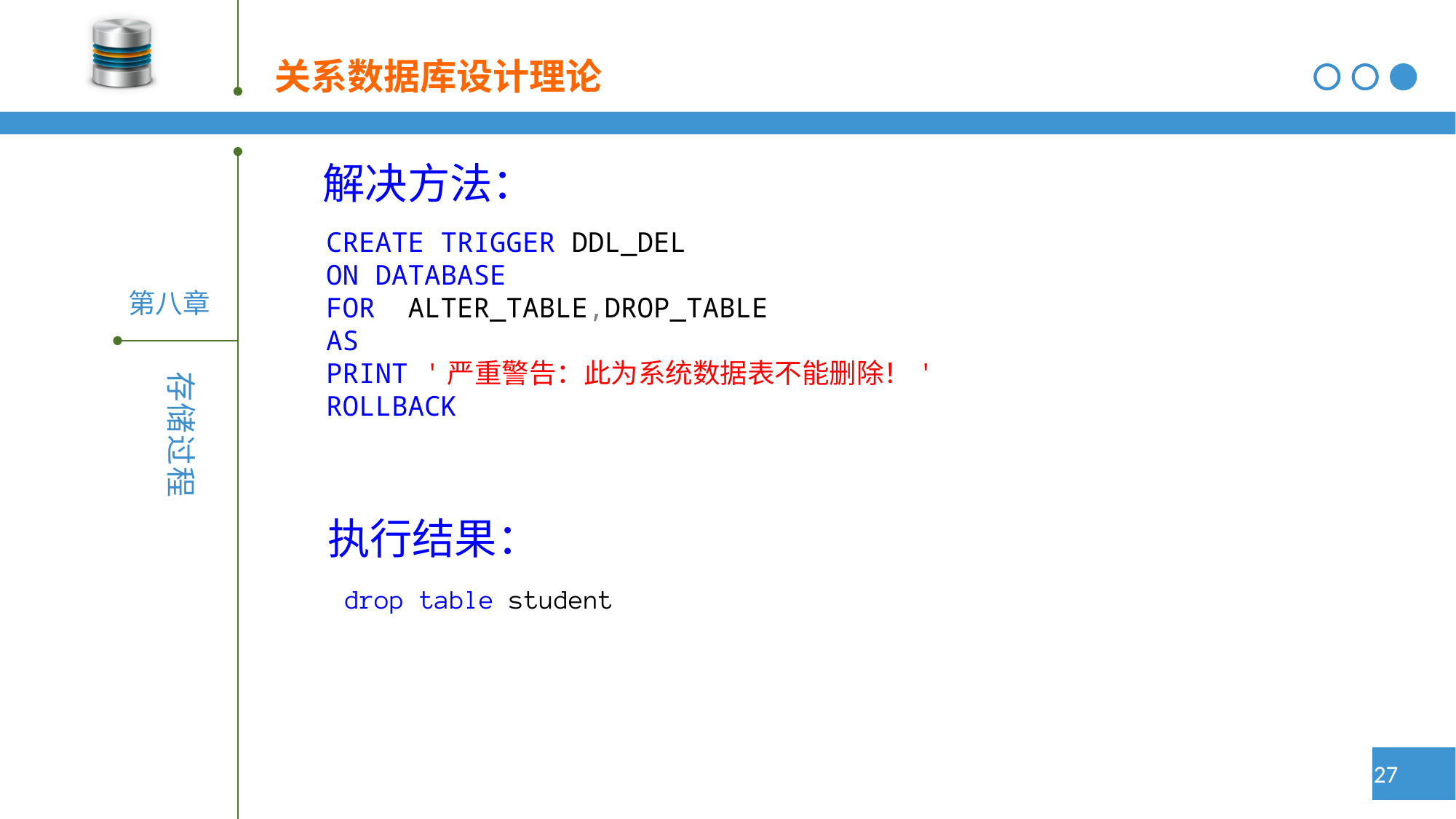

解决方法：
CREATE TRIGGER DDL_DEL
ON DATABASE
FOR  ALTER_TABLE,DROP_TABLE
AS
PRINT '严重警告：此为系统数据表不能删除！'
ROLLBACK

执行结果：
drop table student